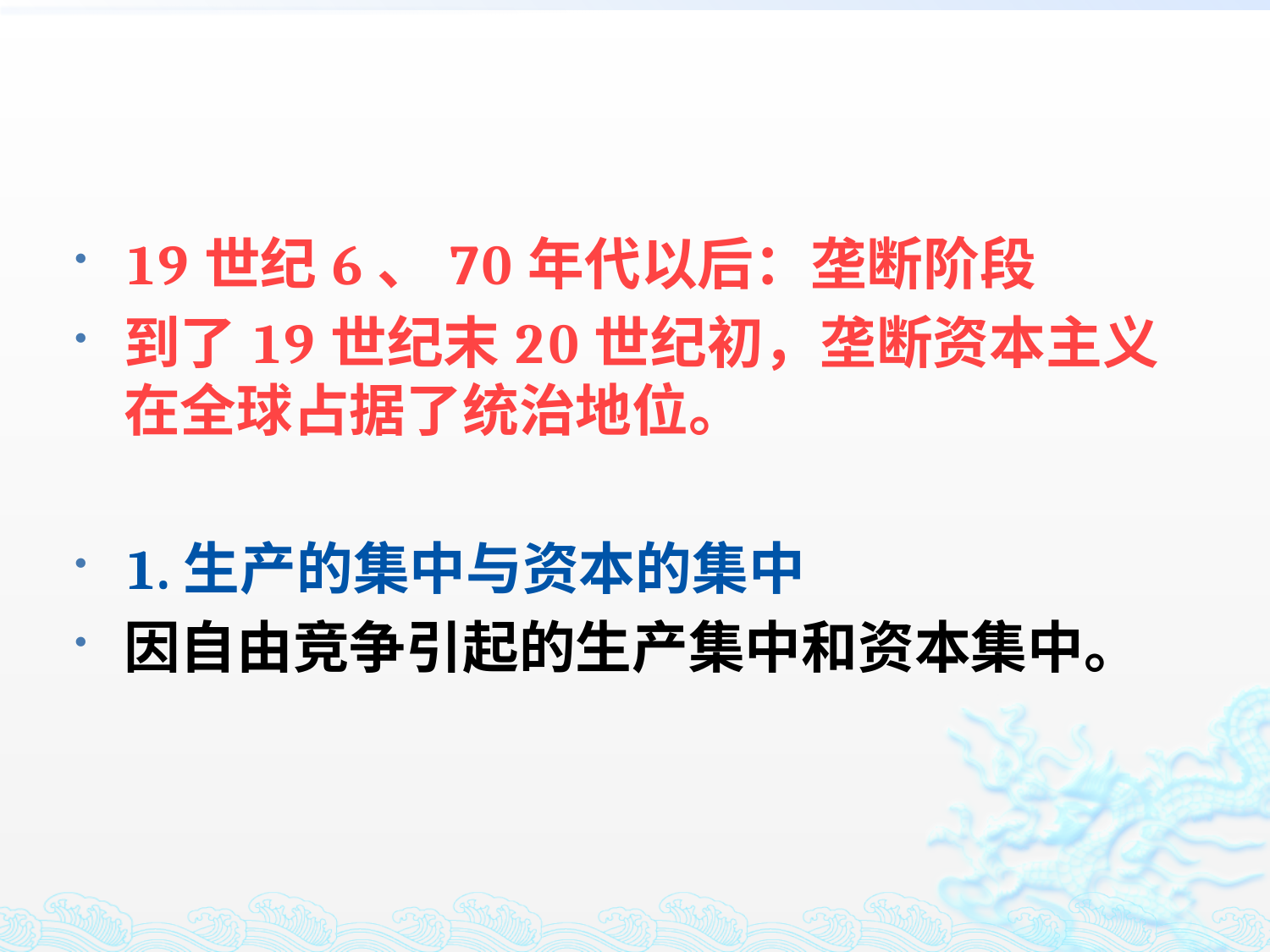

19世纪6、70年代以后：垄断阶段
到了19世纪末20世纪初，垄断资本主义在全球占据了统治地位。

1.生产的集中与资本的集中
因自由竞争引起的生产集中和资本集中。